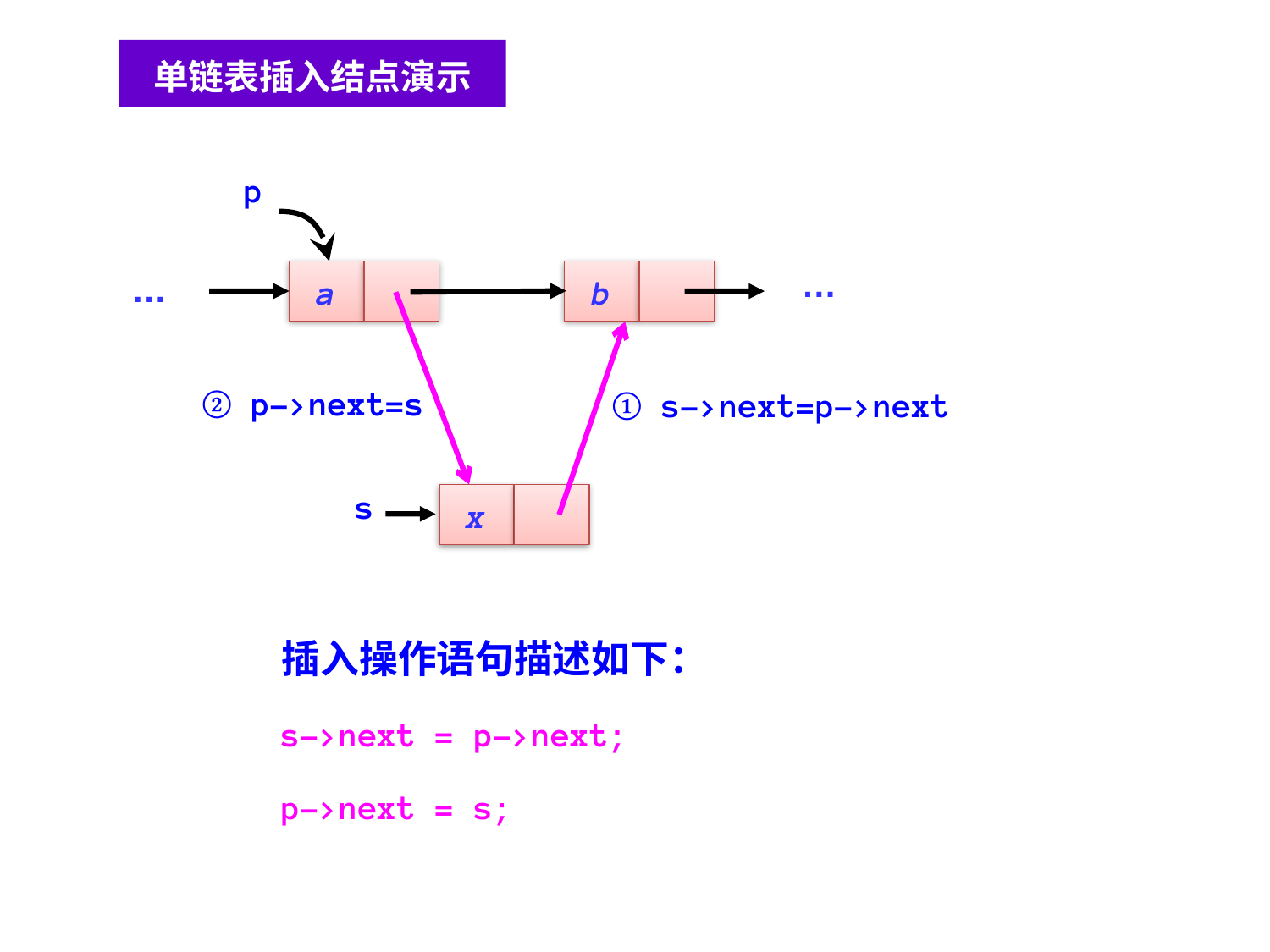

单链表插入结点演示
p

…
…
a

b

② p->next=s

① s->next=p->next
s
x

插入操作语句描述如下：
s->next = p->next;
p->next = s;